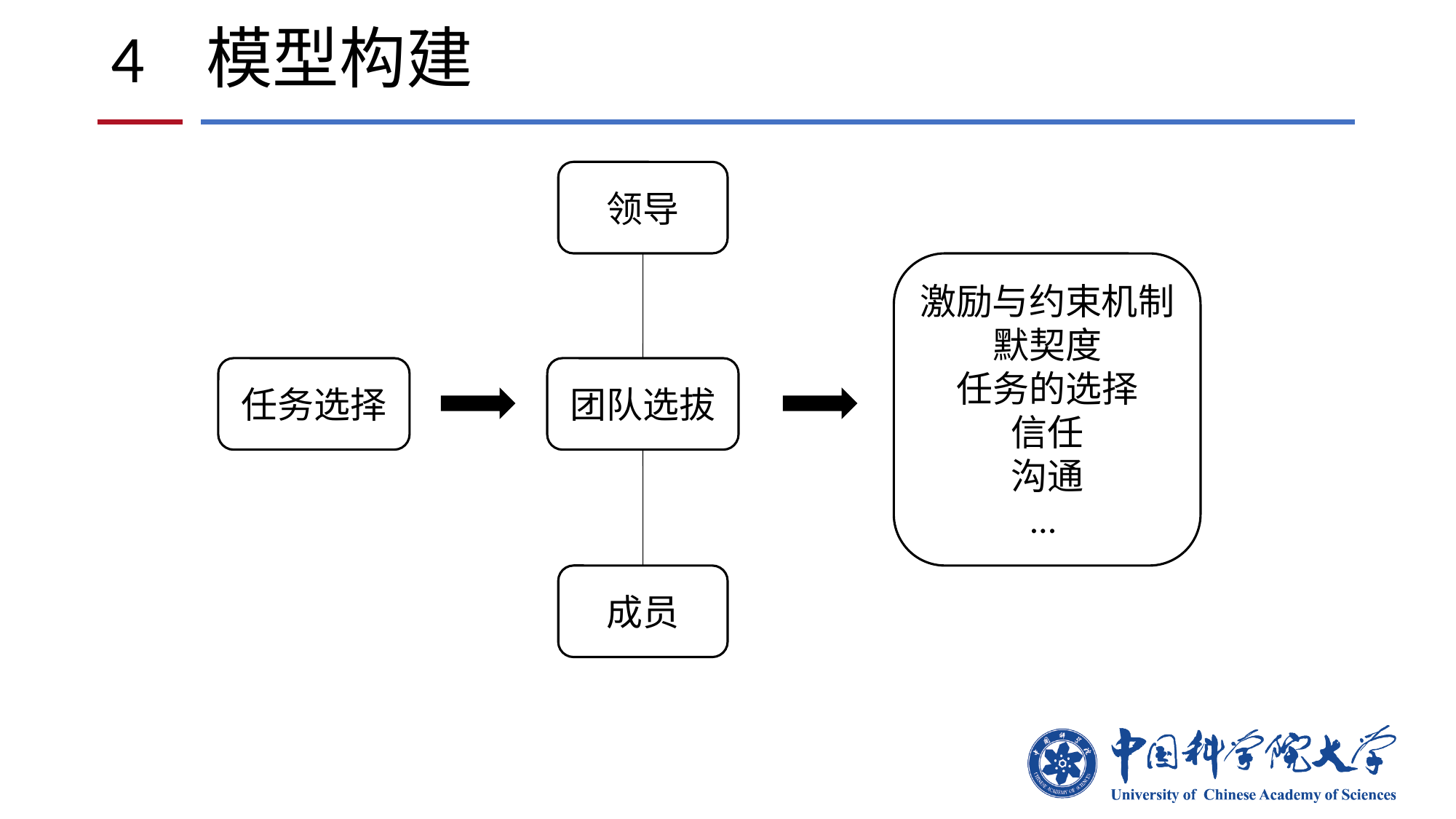

4   模型构建
领导
激励与约束机制
默契度
任务的选择
信任
沟通
…
任务选择
团队选拔

成员